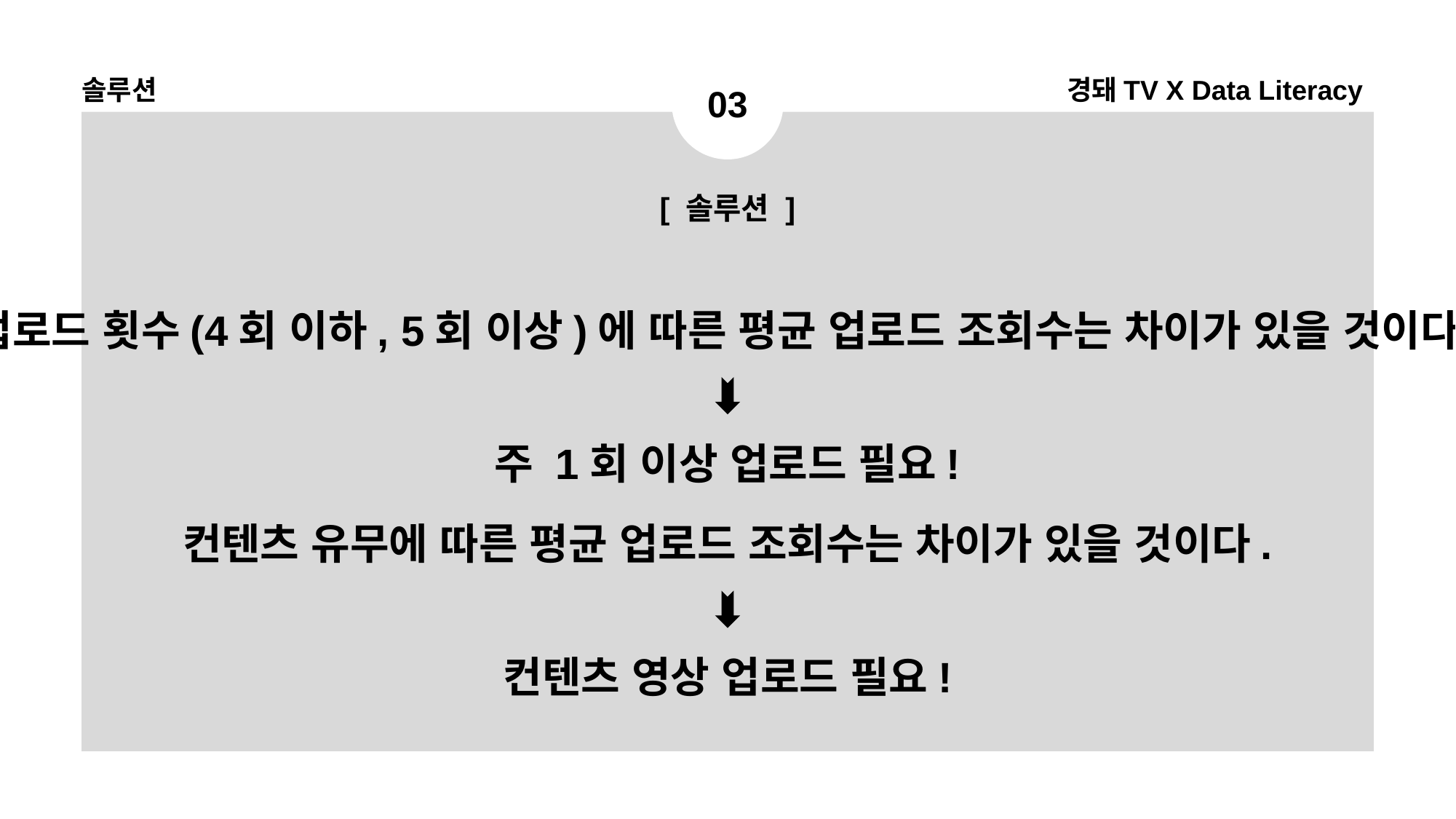

03
솔루션
경돼TV X Data Literacy
[ 솔루션 ]
업로드 횟수(4회 이하, 5회 이상)에 따른 평균 업로드 조회수는 차이가 있을 것이다.

주 1회 이상 업로드 필요!
컨텐츠 유무에 따른 평균 업로드 조회수는 차이가 있을 것이다.

컨텐츠 영상 업로드 필요!
주 1회 이상 제목에 컨텐츠를 포함한 영상 업로드!